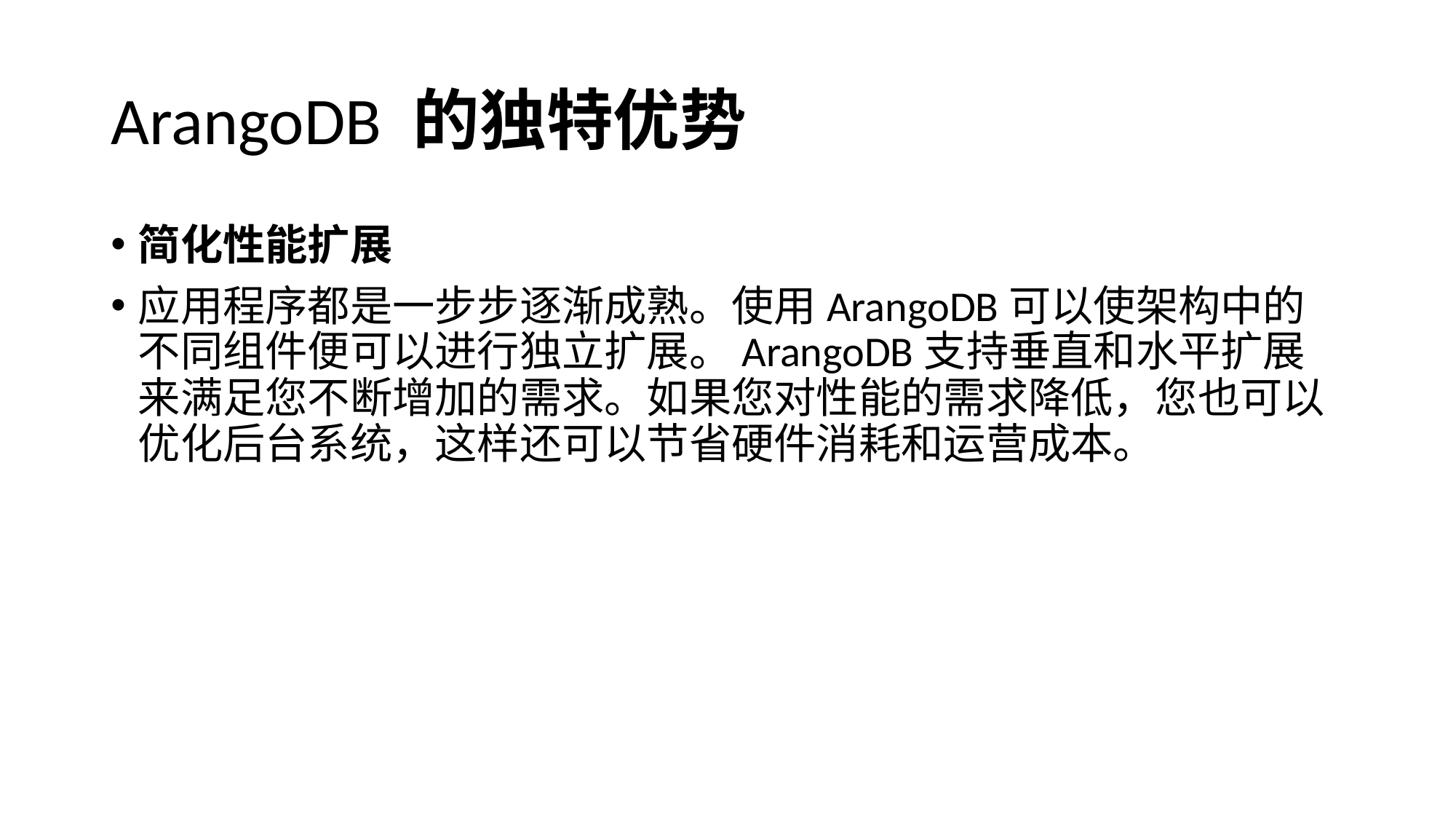

# ArangoDB 的独特优势
简化性能扩展
应用程序都是一步步逐渐成熟。使用ArangoDB可以使架构中的不同组件便可以进行独立扩展。ArangoDB支持垂直和水平扩展来满足您不断增加的需求。如果您对性能的需求降低，您也可以优化后台系统，这样还可以节省硬件消耗和运营成本。